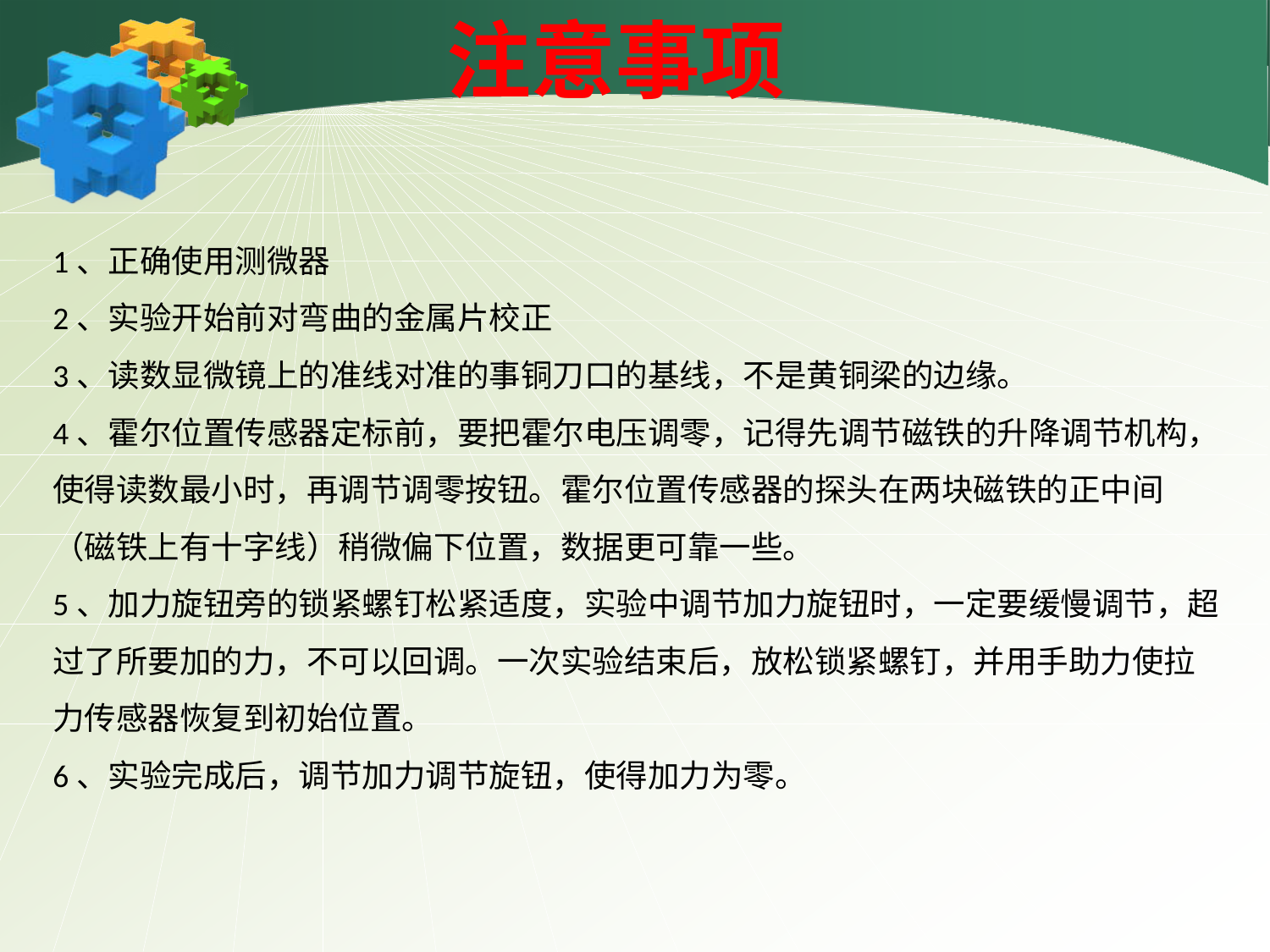

注意事项

1、正确使用测微器
2、实验开始前对弯曲的金属片校正
3、读数显微镜上的准线对准的事铜刀口的基线，不是黄铜梁的边缘。
4、霍尔位置传感器定标前，要把霍尔电压调零，记得先调节磁铁的升降调节机构，使得读数最小时，再调节调零按钮。霍尔位置传感器的探头在两块磁铁的正中间（磁铁上有十字线）稍微偏下位置，数据更可靠一些。
5、加力旋钮旁的锁紧螺钉松紧适度，实验中调节加力旋钮时，一定要缓慢调节，超过了所要加的力，不可以回调。一次实验结束后，放松锁紧螺钉，并用手助力使拉力传感器恢复到初始位置。
6、实验完成后，调节加力调节旋钮，使得加力为零。